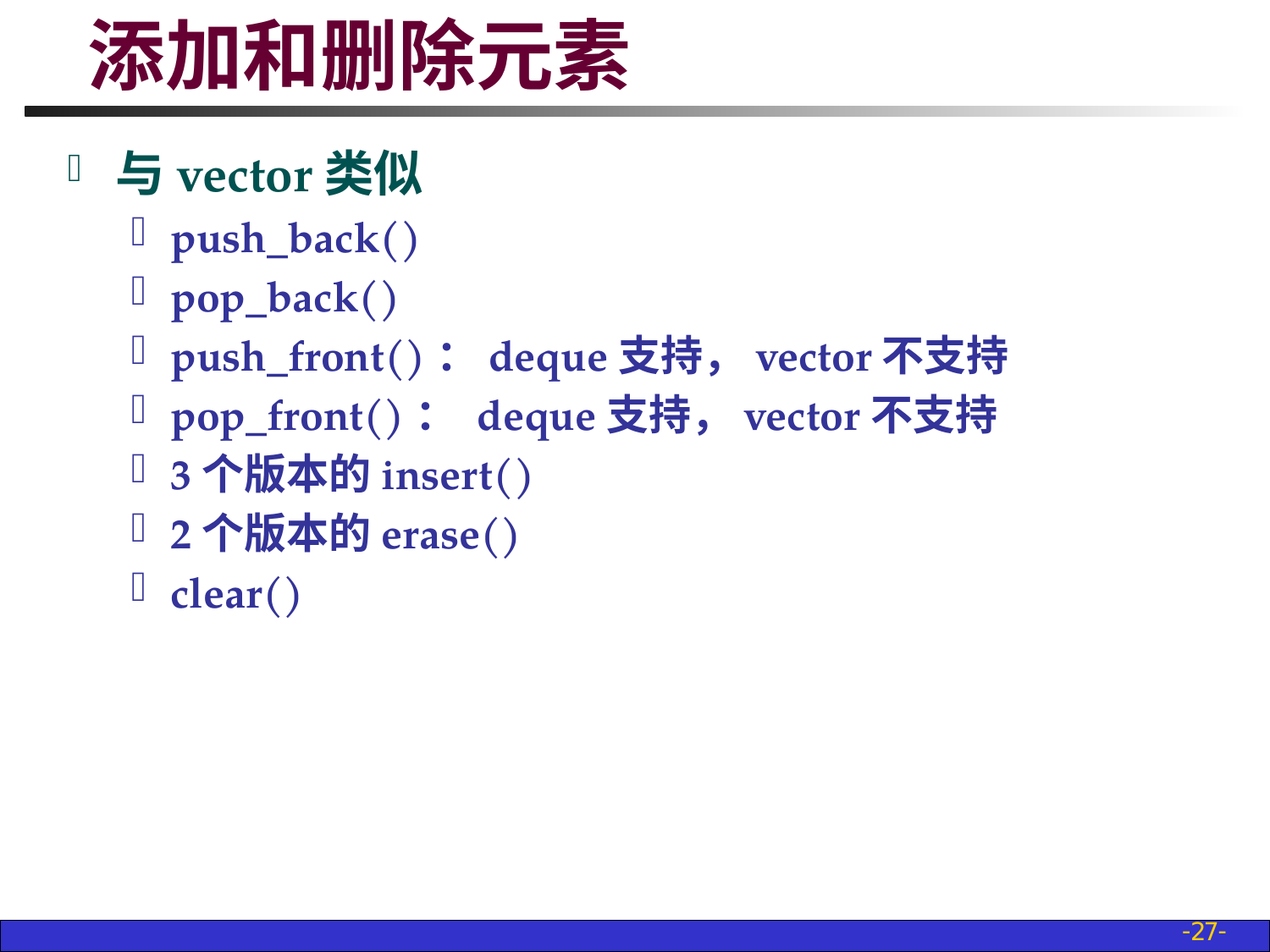

# 添加和删除元素
与vector类似
push_back()
pop_back()
push_front()：deque支持，vector不支持
pop_front()： deque支持，vector不支持
3个版本的insert()
2个版本的erase()
clear()
-27-